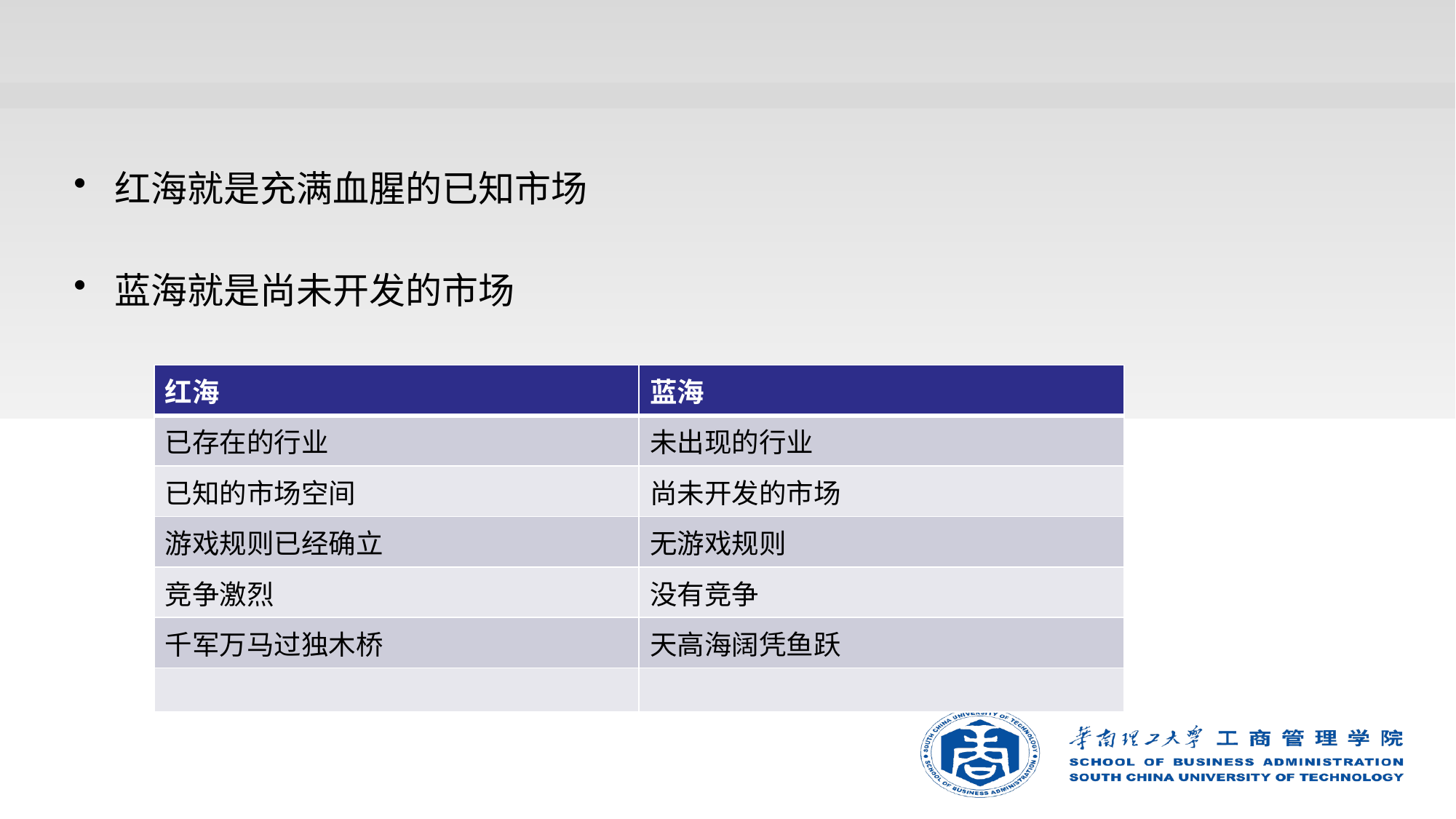

#
红海就是充满血腥的已知市场

蓝海就是尚未开发的市场

| 红海 | 蓝海 |
| --- | --- |
| 已存在的行业 | 未出现的行业 |
| 已知的市场空间 | 尚未开发的市场 |
| 游戏规则已经确立 | 无游戏规则 |
| 竞争激烈 | 没有竞争 |
| 千军万马过独木桥 | 天高海阔凭鱼跃 |
|  |  |